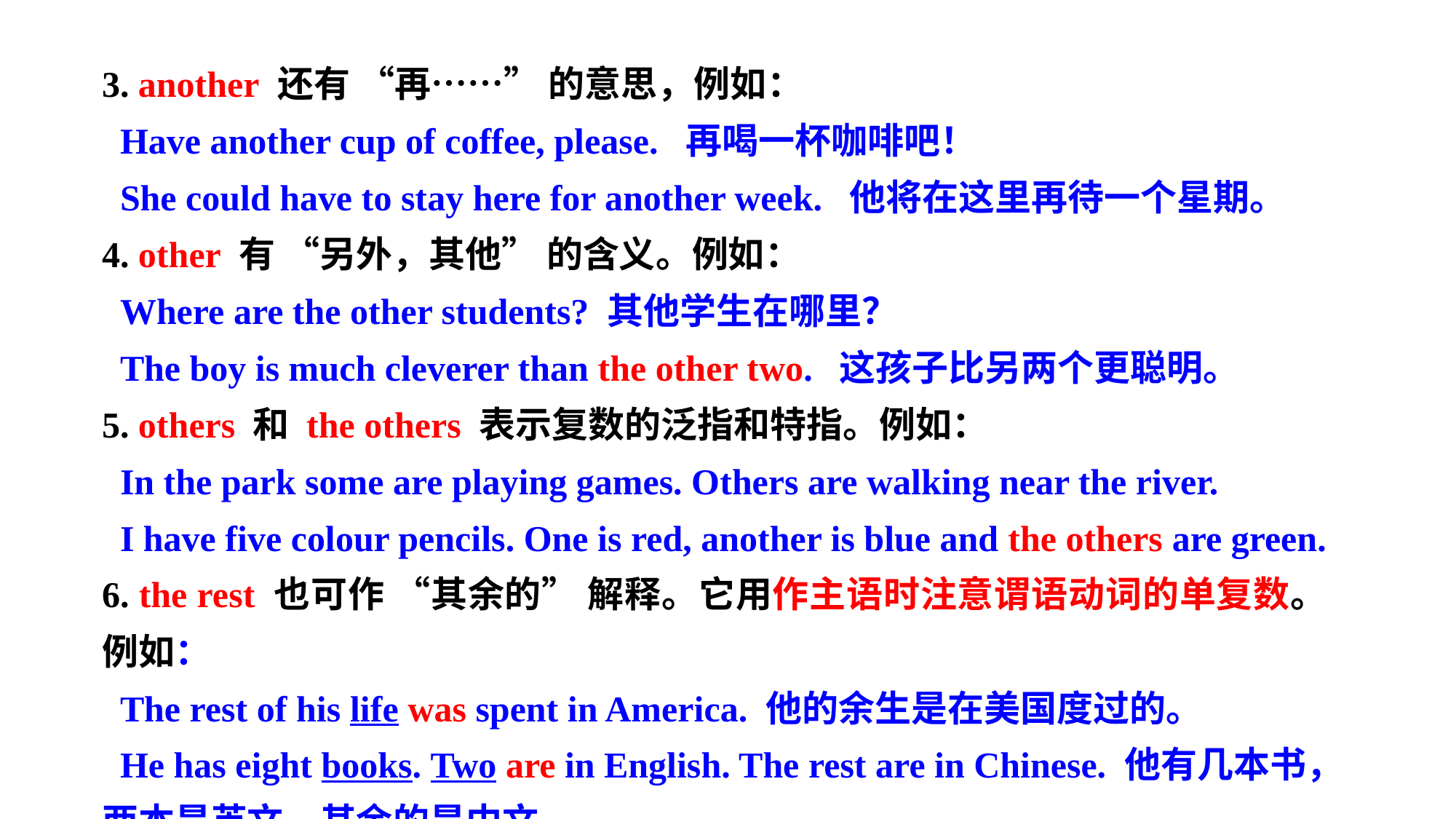

3. another 还有 “再……” 的意思，例如：
  Have another cup of coffee, please.  再喝一杯咖啡吧！
  She could have to stay here for another week.  他将在这里再待一个星期。
4. other 有 “另外，其他” 的含义。例如：
  Where are the other students? 其他学生在哪里？
  The boy is much cleverer than the other two.  这孩子比另两个更聪明。
5. others 和 the others 表示复数的泛指和特指。例如：
  In the park some are playing games. Others are walking near the river.
  I have five colour pencils. One is red, another is blue and the others are green.
6. the rest 也可作 “其余的” 解释。它用作主语时注意谓语动词的单复数。例如：
  The rest of his life was spent in America. 他的余生是在美国度过的。
  He has eight books. Two are in English. The rest are in Chinese. 他有几本书，两本是英文，其余的是中文。